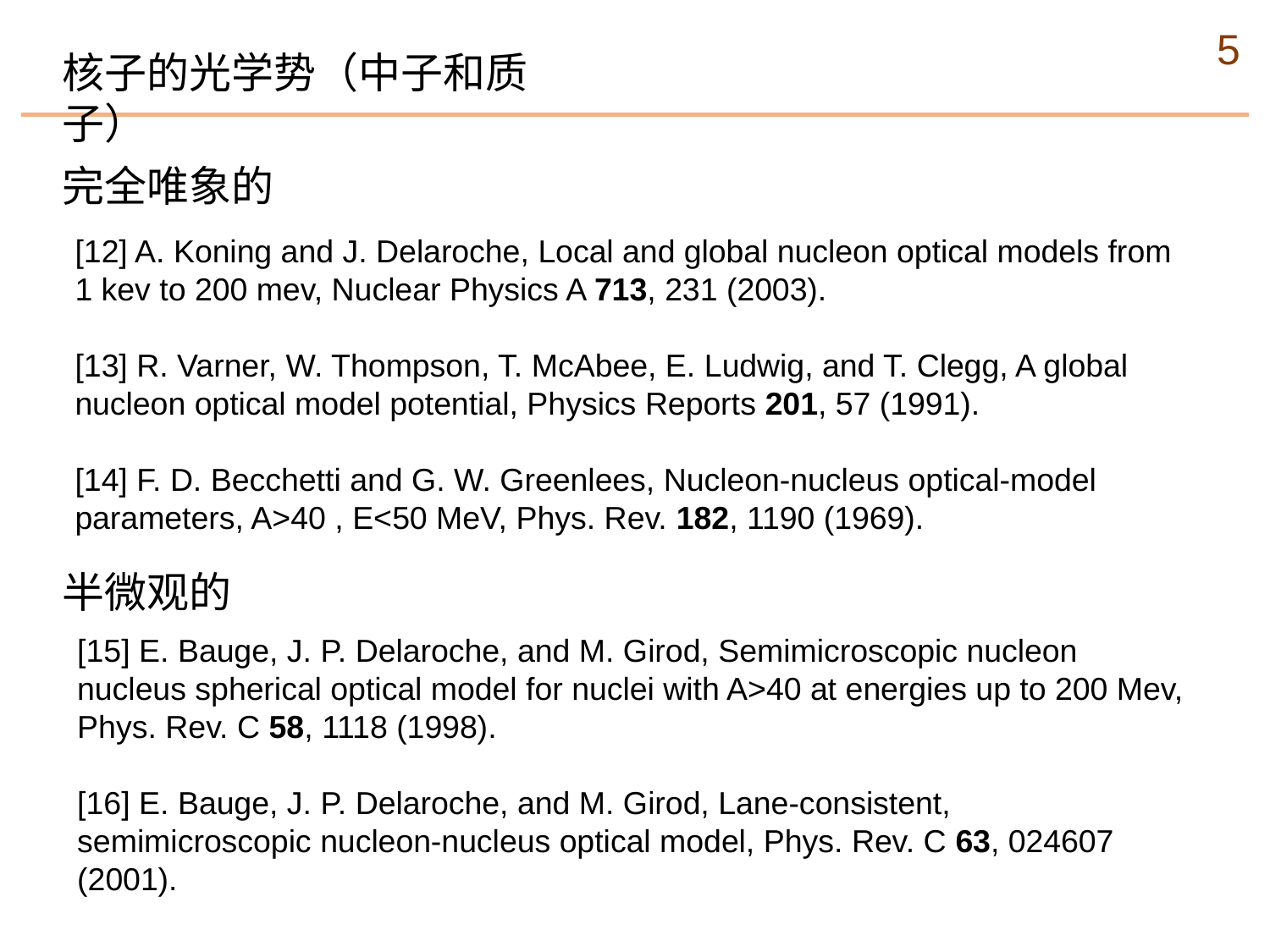

5
核子的光学势（中子和质子）
完全唯象的
[12] A. Koning and J. Delaroche, Local and global nucleon optical models from 1 kev to 200 mev, Nuclear Physics A 713, 231 (2003).
[13] R. Varner, W. Thompson, T. McAbee, E. Ludwig, and T. Clegg, A global nucleon optical model potential, Physics Reports 201, 57 (1991).
[14] F. D. Becchetti and G. W. Greenlees, Nucleon-nucleus optical-model parameters, A>40 , E<50 MeV, Phys. Rev. 182, 1190 (1969).
半微观的
[15] E. Bauge, J. P. Delaroche, and M. Girod, Semimicroscopic nucleon nucleus spherical optical model for nuclei with A>40 at energies up to 200 Mev, Phys. Rev. C 58, 1118 (1998).
[16] E. Bauge, J. P. Delaroche, and M. Girod, Lane-consistent, semimicroscopic nucleon-nucleus optical model, Phys. Rev. C 63, 024607 (2001).